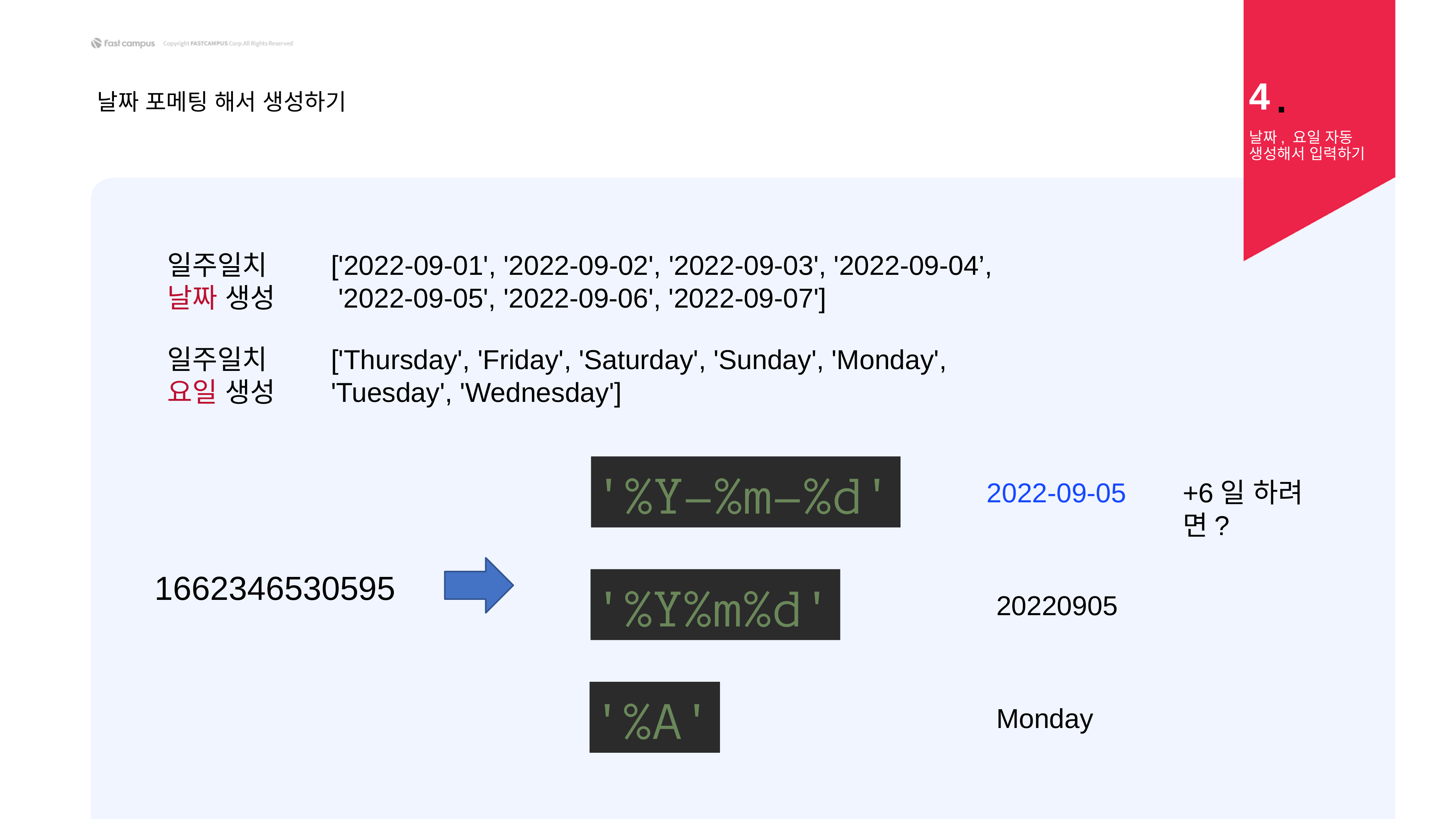

4
# 날짜 포메팅 해서 생성하기
날짜, 요일 자동 생성해서 입력하기
일주일치 날짜 생성
['2022-09-01', '2022-09-02', '2022-09-03', '2022-09-04’,
 '2022-09-05', '2022-09-06', '2022-09-07']
일주일치 요일 생성
['Thursday', 'Friday', 'Saturday', 'Sunday', 'Monday', 'Tuesday', 'Wednesday']
'%Y-%m-%d'
+6일 하려면?
2022-09-05

1662346530595
'%Y%m%d'
20220905
'%A'
Monday